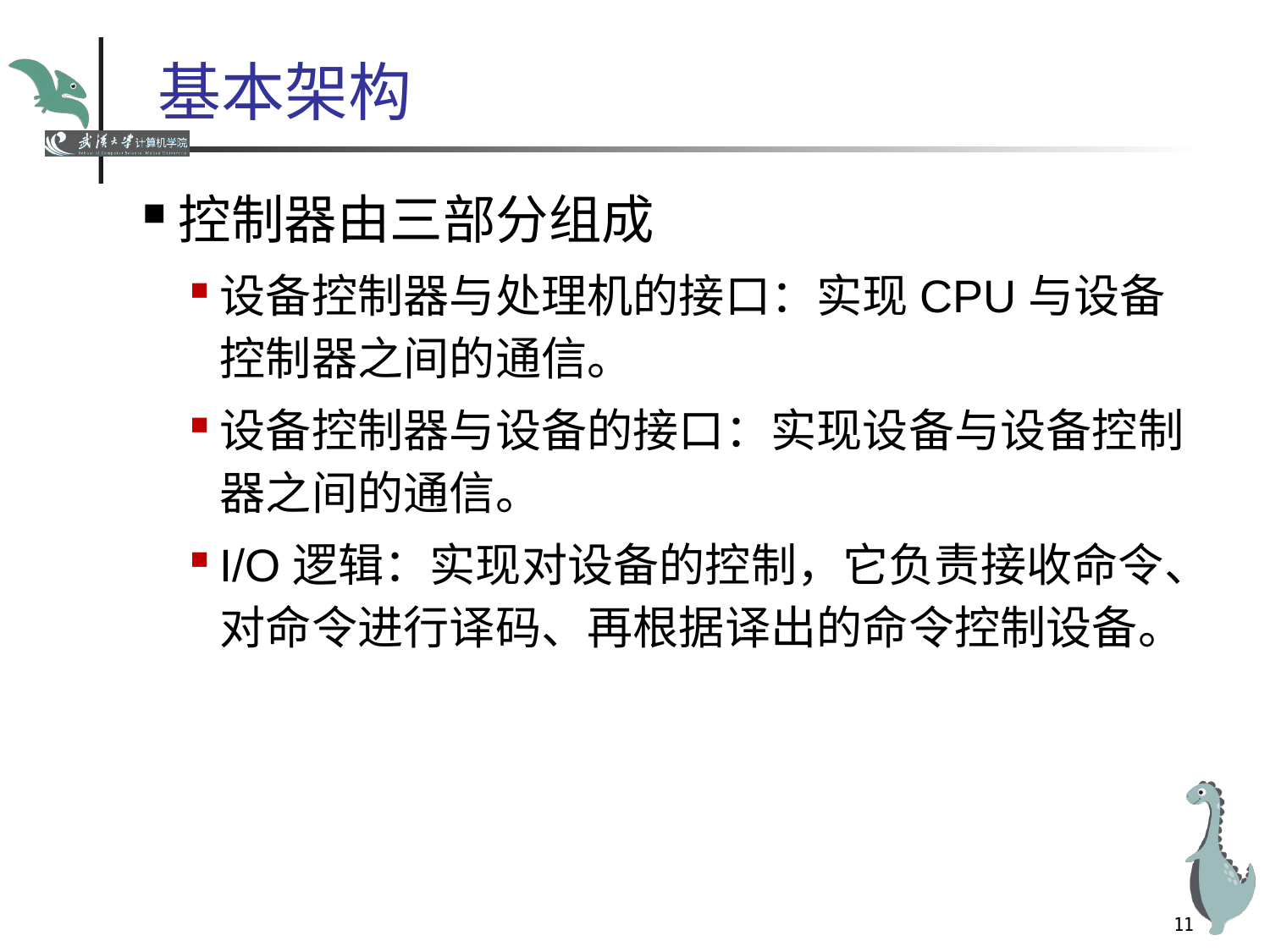

# 基本架构
控制器由三部分组成
设备控制器与处理机的接口：实现CPU与设备控制器之间的通信。
设备控制器与设备的接口：实现设备与设备控制器之间的通信。
I/O逻辑：实现对设备的控制，它负责接收命令、对命令进行译码、再根据译出的命令控制设备。
11